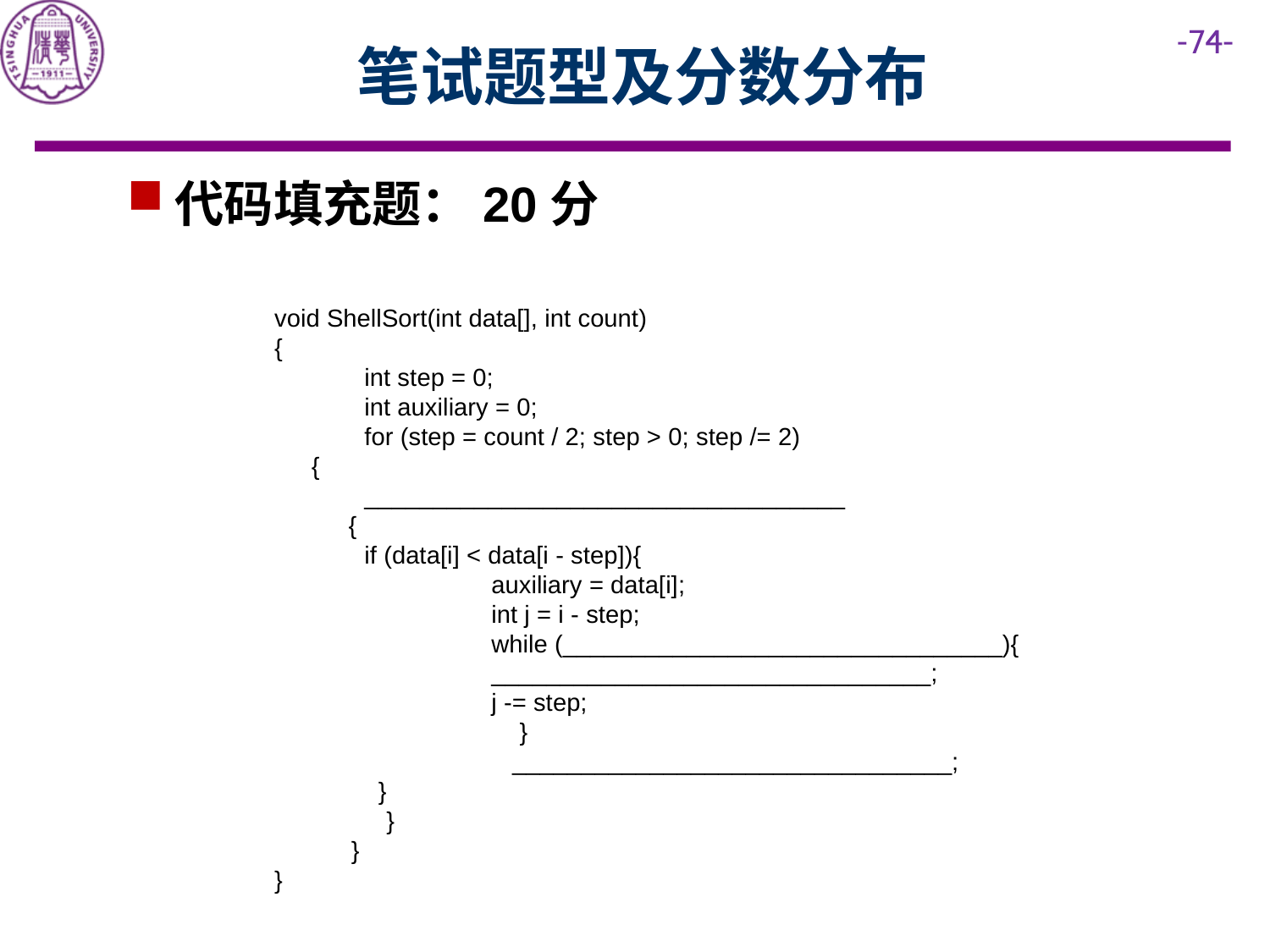

# 笔试题型及分数分布
代码填充题：20分

void ShellSort(int data[], int count)
{
    	int step = 0;
    	int auxiliary = 0;
    	for (step = count / 2; step > 0; step /= 2)
{
        	___________________________________
{
            	if (data[i] < data[i - step]){
                	auxiliary = data[i];
                	int j = i - step;
                	while (________________________________){
                    	________________________________;
                    	j -= step;
                	    }
                	   ________________________________;
            	  }
                }
           }
}